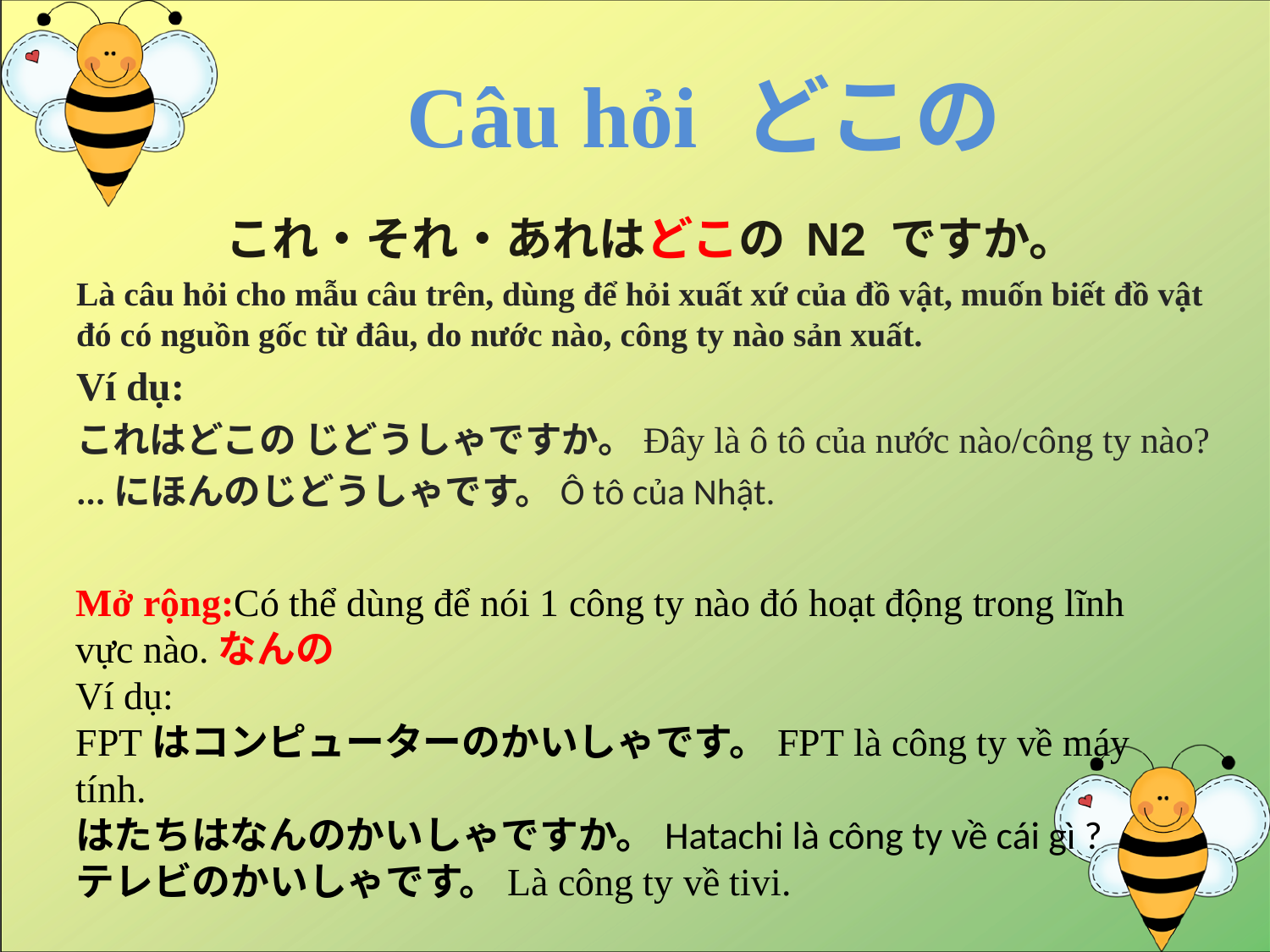

# Câu hỏi どこの
これ・それ・あれはどこの N2 ですか。
Là câu hỏi cho mẫu câu trên, dùng để hỏi xuất xứ của đồ vật, muốn biết đồ vật đó có nguồn gốc từ đâu, do nước nào, công ty nào sản xuất.
Ví dụ:
これはどこの じどうしゃですか。Đây là ô tô của nước nào/công ty nào?
...にほんのじどうしゃです。Ô tô của Nhật.

Mở rộng:Có thể dùng để nói 1 công ty nào đó hoạt động trong lĩnh vực nào.なんの
Ví dụ:
FPTはコンピューターのかいしゃです。FPT là công ty về máy tính.
はたちはなんのかいしゃですか。Hatachi là công ty về cái gì ?
テレビのかいしゃです。Là công ty về tivi.